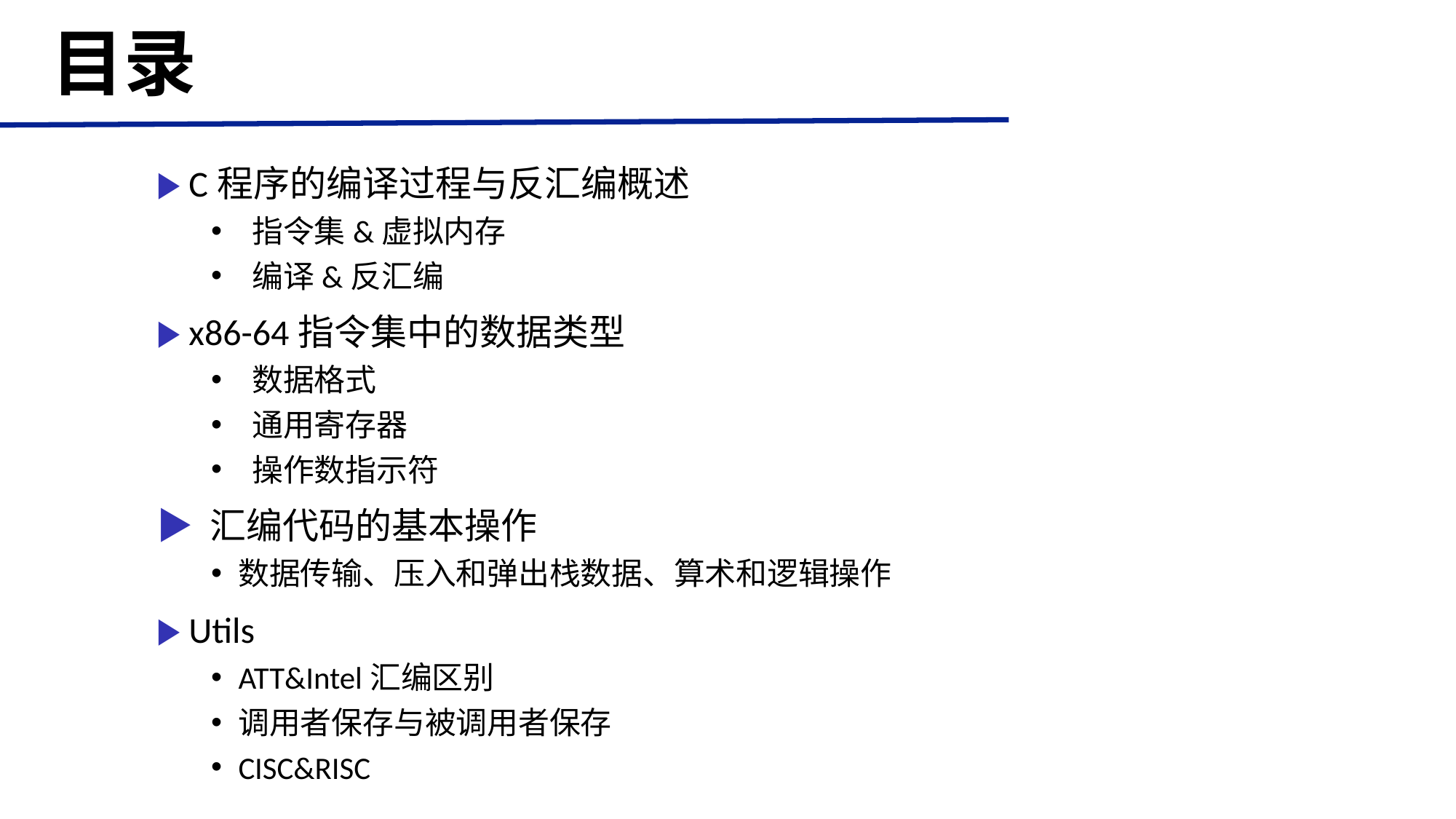

# 目录
▶ C程序的编译过程与反汇编概述
指令集&虚拟内存
编译&反汇编
▶ x86-64指令集中的数据类型
数据格式
通用寄存器
操作数指示符
▶ 汇编代码的基本操作
数据传输、压入和弹出栈数据、算术和逻辑操作
▶ Utils
ATT&Intel汇编区别
调用者保存与被调用者保存
CISC&RISC